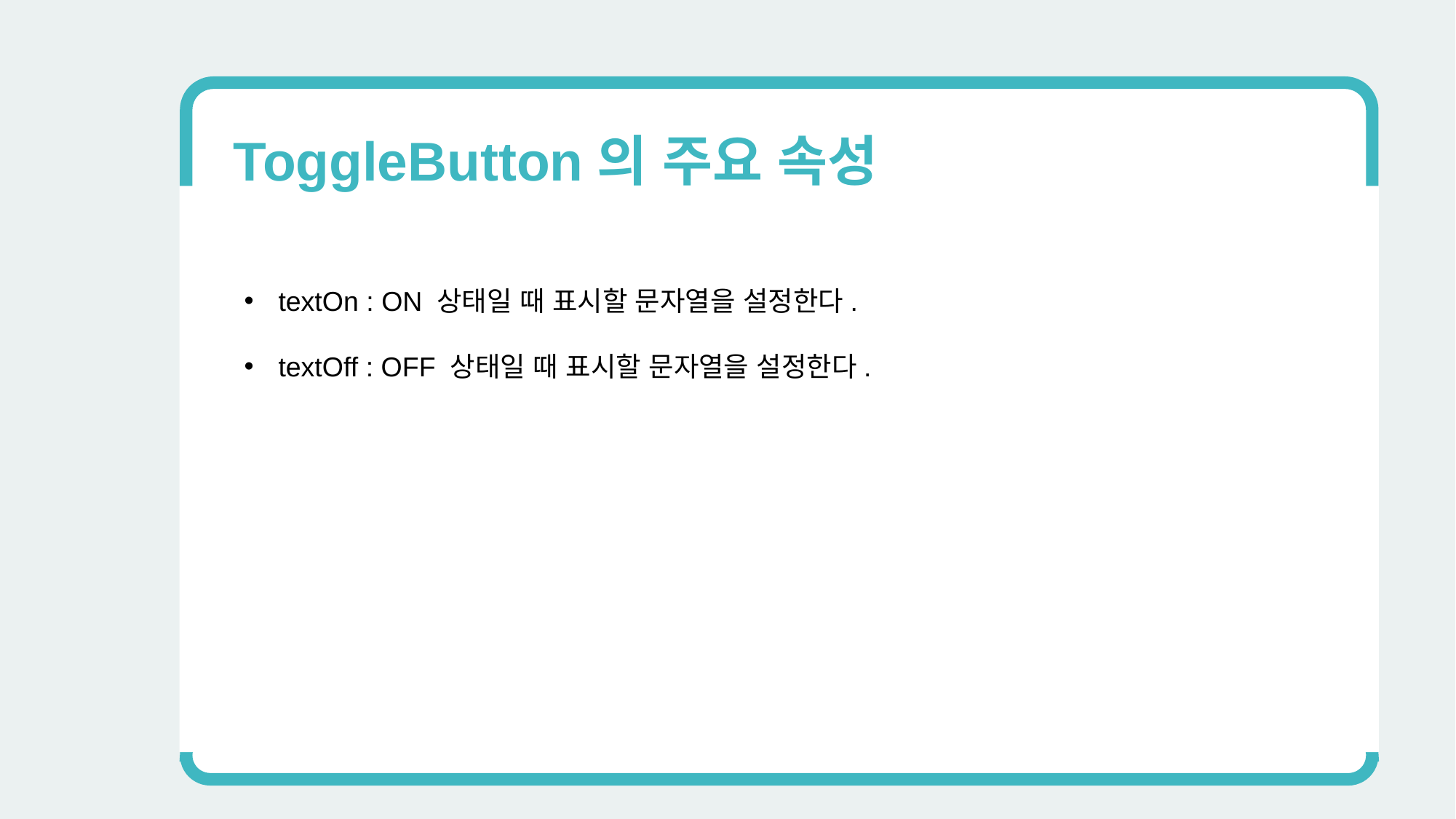

ToggleButton의 주요 속성

textOn : ON 상태일 때 표시할 문자열을 설정한다.
textOff : OFF 상태일 때 표시할 문자열을 설정한다.